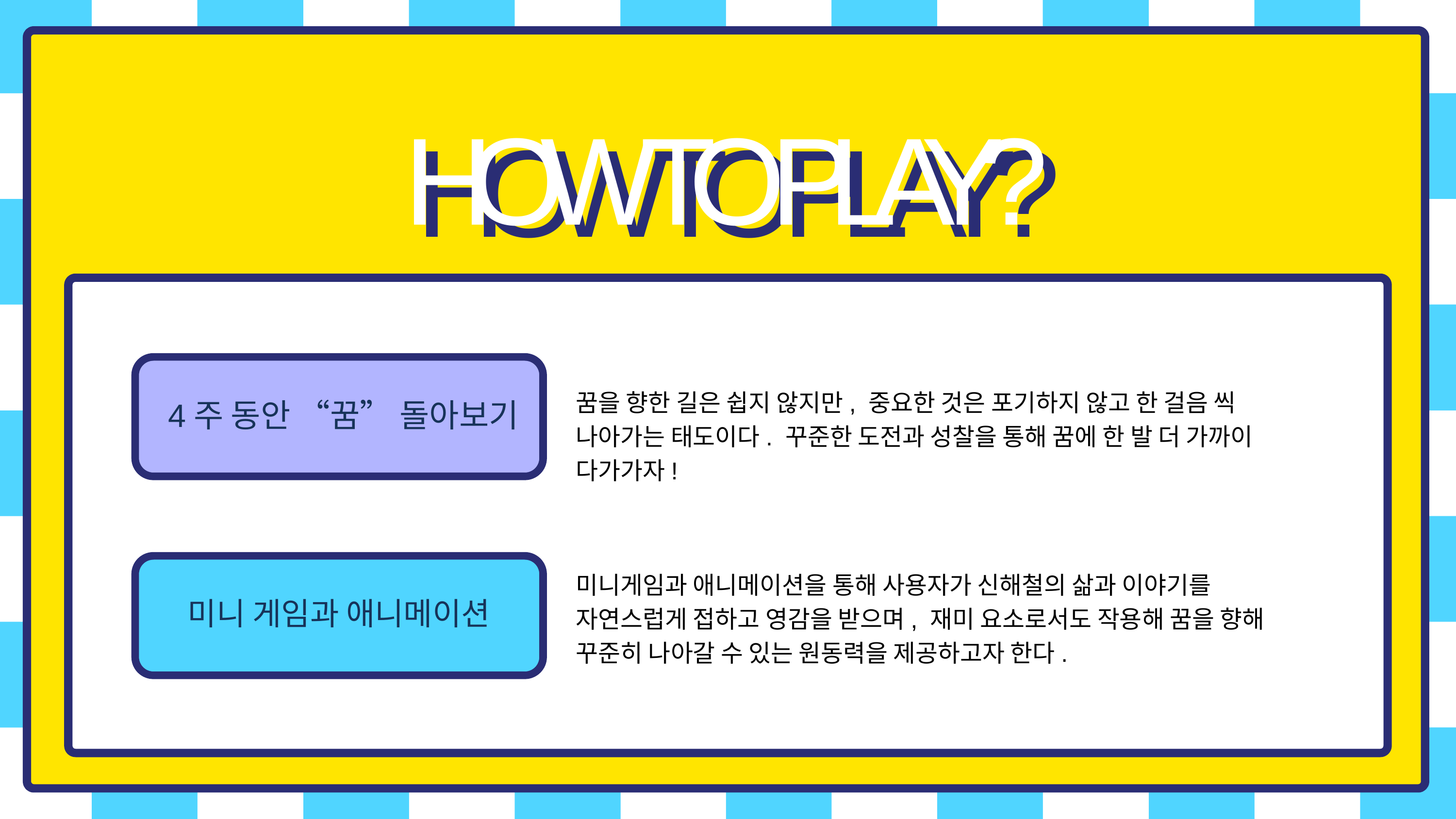

HOW TO PLAY?
HOW TO PLAY?

꿈을 향한 길은 쉽지 않지만, 중요한 것은 포기하지 않고 한 걸음 씩 나아가는 태도이다. 꾸준한 도전과 성찰을 통해 꿈에 한 발 더 가까이 다가가자!
 4주 동안 “꿈” 돌아보기

미니게임과 애니메이션을 통해 사용자가 신해철의 삶과 이야기를 자연스럽게 접하고 영감을 받으며, 재미 요소로서도 작용해 꿈을 향해 꾸준히 나아갈 수 있는 원동력을 제공하고자 한다.
미니 게임과 애니메이션